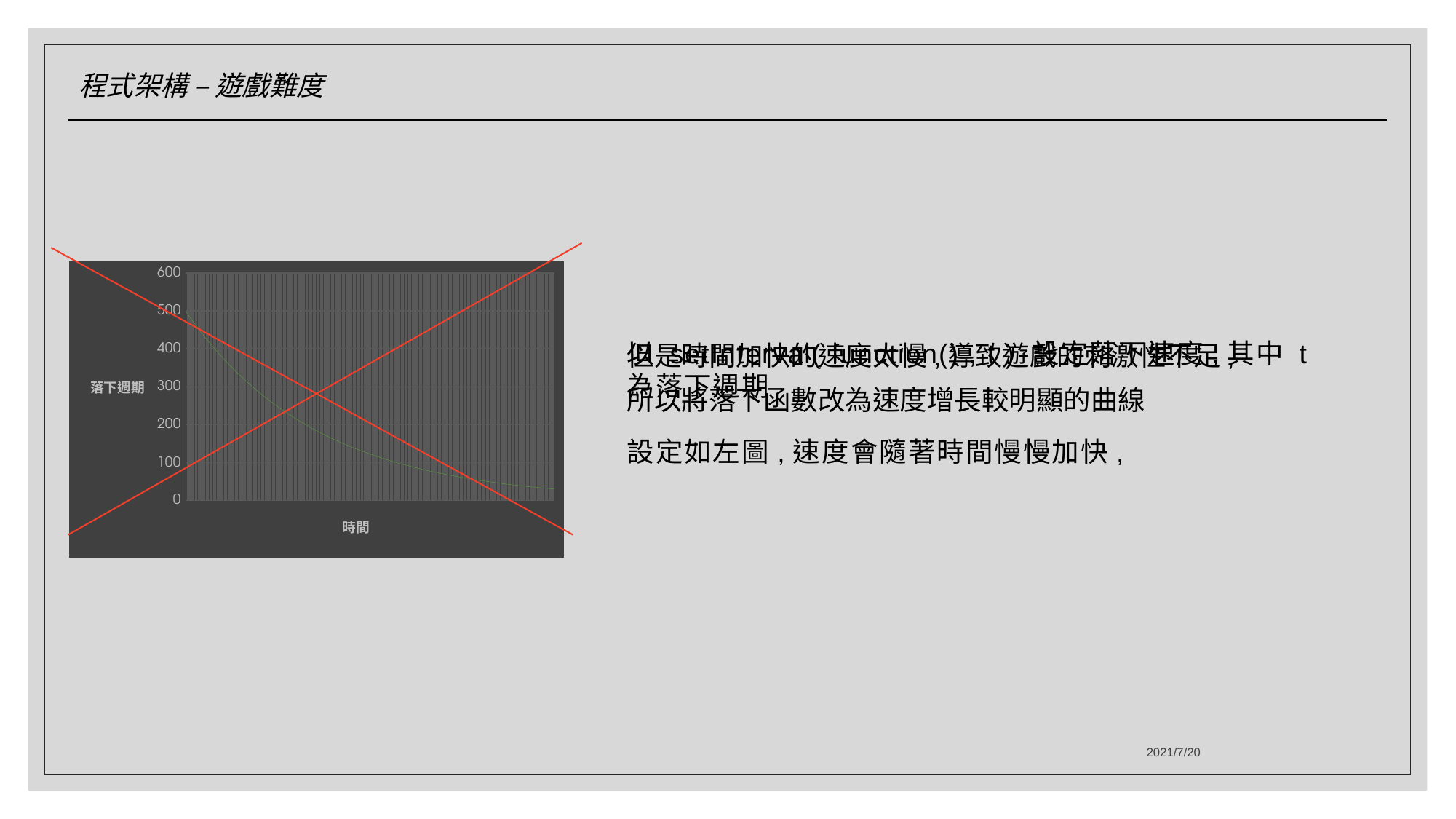

程式架構 – 遊戲難度

### Chart

| Category |  |
|---|---|

### Chart

| Category | 500.0000000000000  |
|---|---|
以 setInterval( function() , t ) 設定落下速度,其中 t 為落下週期

設定如左圖,速度會隨著時間慢慢加快,
但是時間加快的速度太慢,導致遊戲的刺激性不足,
所以將落下函數改為速度增長較明顯的曲線
2021/7/20